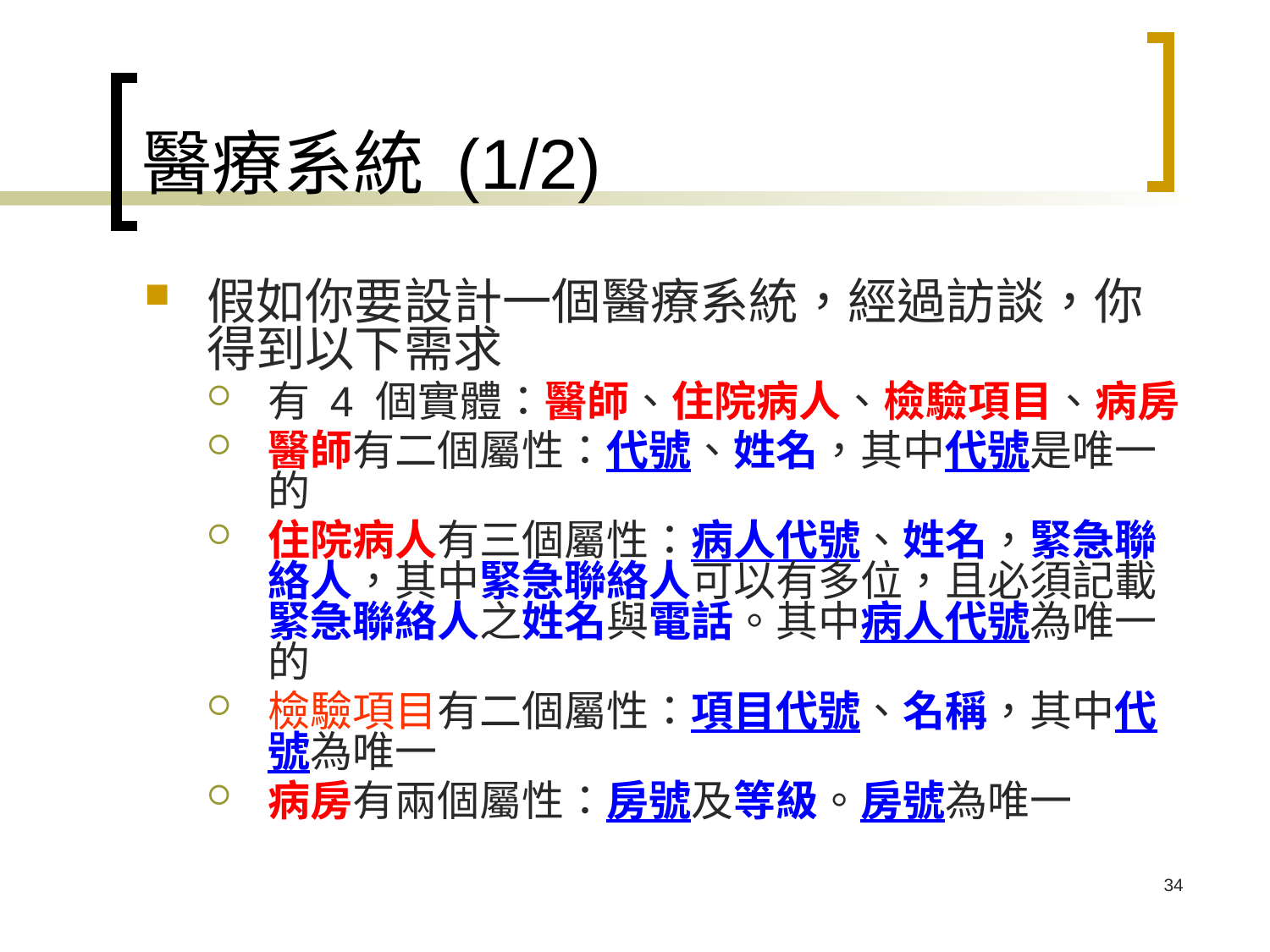

# 醫療系統 (1/2)
假如你要設計一個醫療系統，經過訪談，你得到以下需求
有 4 個實體：醫師、住院病人、檢驗項目、病房
醫師有二個屬性：代號、姓名，其中代號是唯一的
住院病人有三個屬性：病人代號、姓名，緊急聯絡人，其中緊急聯絡人可以有多位，且必須記載緊急聯絡人之姓名與電話。其中病人代號為唯一的
檢驗項目有二個屬性：項目代號、名稱，其中代號為唯一
病房有兩個屬性：房號及等級。房號為唯一
34